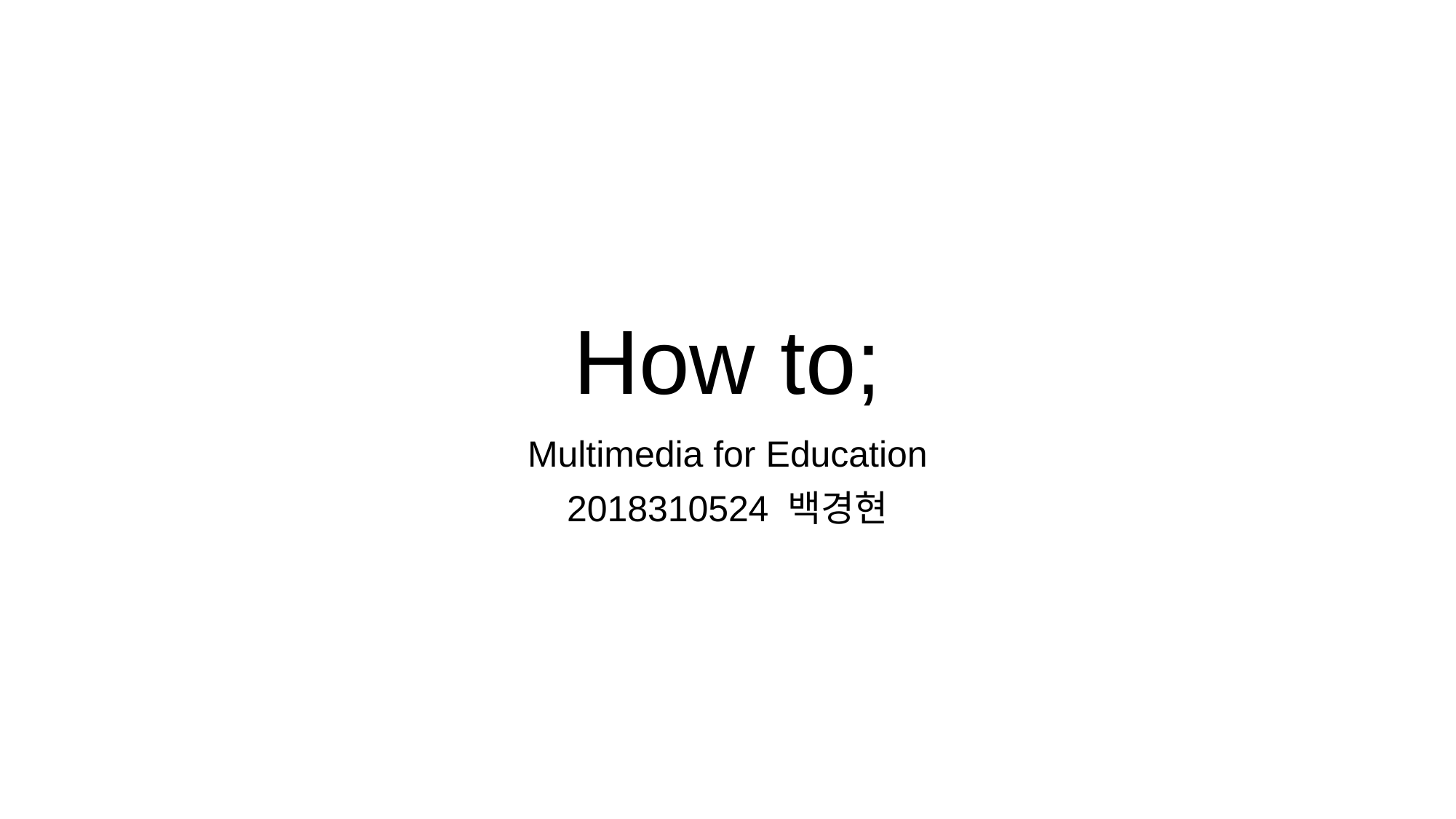

# How to;
Multimedia for Education
2018310524 백경현